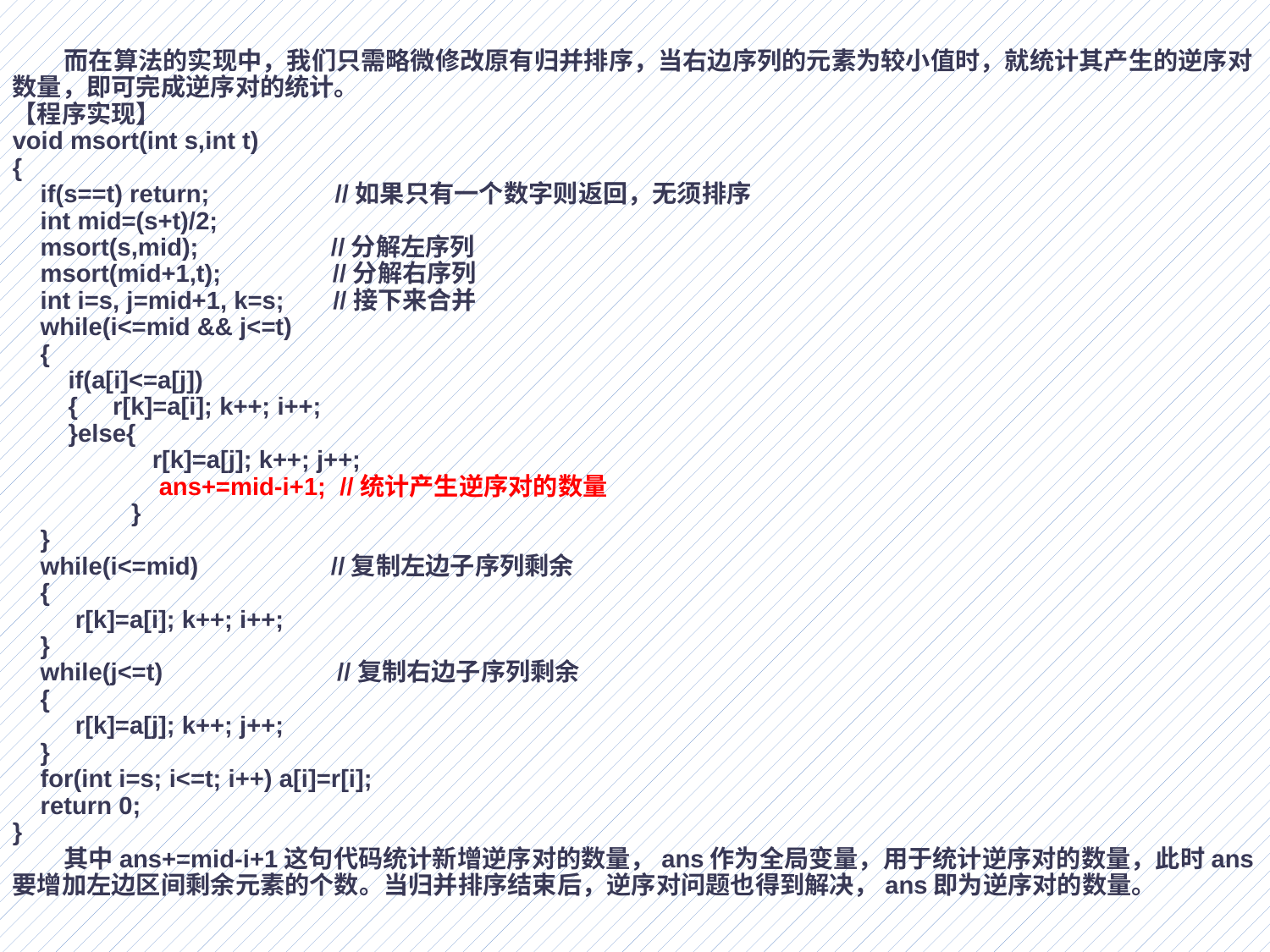

#
        而在算法的实现中，我们只需略微修改原有归并排序，当右边序列的元素为较小值时，就统计其产生的逆序对数量，即可完成逆序对的统计。
【程序实现】
void msort(int s,int t)
{
    if(s==t) return;                  //如果只有一个数字则返回，无须排序
    int mid=(s+t)/2;
    msort(s,mid);                   //分解左序列
    msort(mid+1,t);                //分解右序列
    int i=s, j=mid+1, k=s;       //接下来合并
    while(i<=mid && j<=t)
    {
        if(a[i]<=a[j])
        {     r[k]=a[i]; k++; i++;
        }else{
                    r[k]=a[j]; k++; j++;
                     ans+=mid-i+1;  //统计产生逆序对的数量
                 }
    }
    while(i<=mid)                   //复制左边子序列剩余
    {
         r[k]=a[i]; k++; i++;
    }
    while(j<=t)                         //复制右边子序列剩余
    {
         r[k]=a[j]; k++; j++;
    }
    for(int i=s; i<=t; i++) a[i]=r[i];
    return 0;
}
        其中ans+=mid-i+1这句代码统计新增逆序对的数量，ans作为全局变量，用于统计逆序对的数量，此时ans要增加左边区间剩余元素的个数。当归并排序结束后，逆序对问题也得到解决，ans即为逆序对的数量。